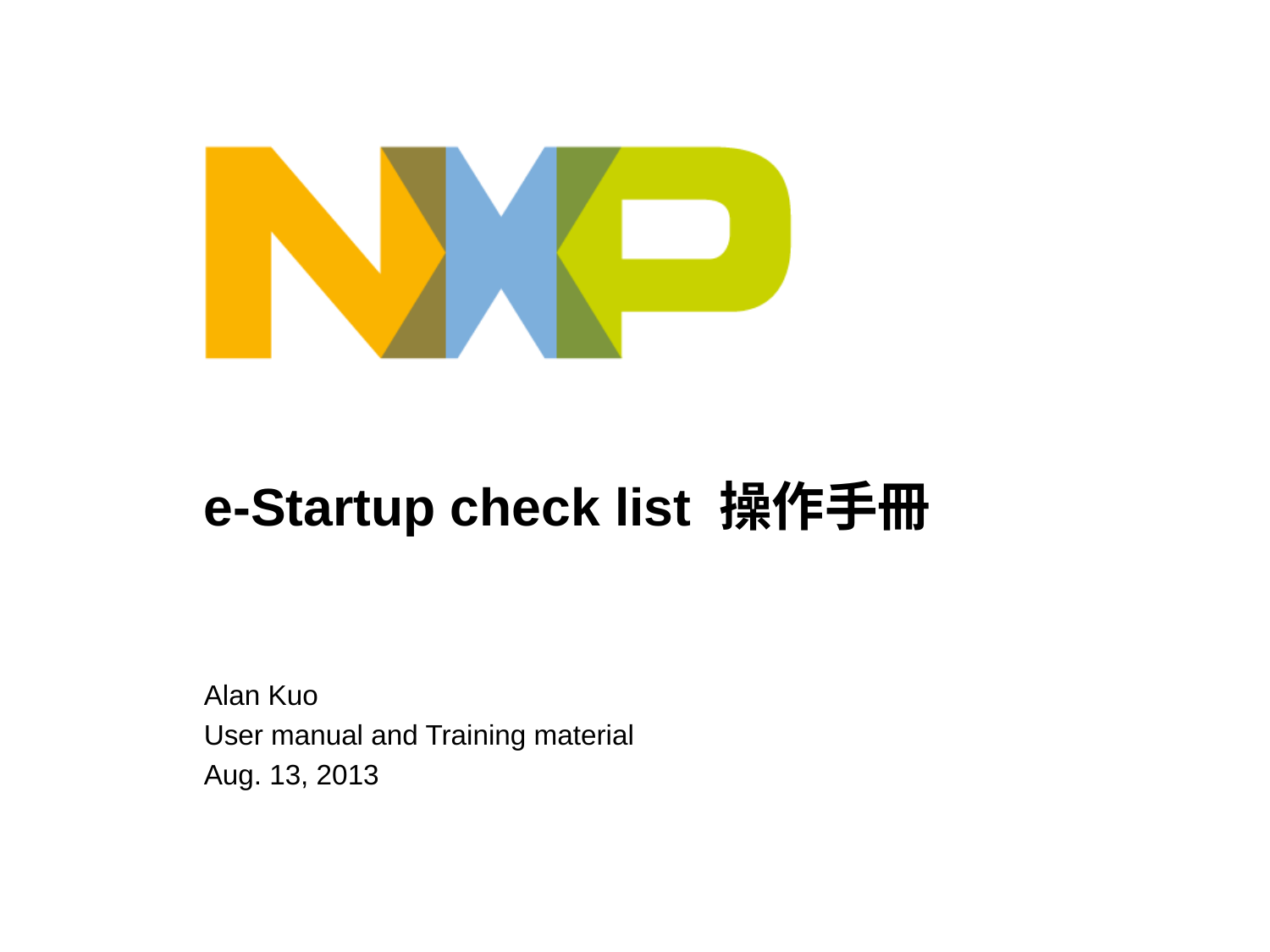

# e-Startup check list 操作手冊
Alan Kuo
User manual and Training material
Aug. 13, 2013